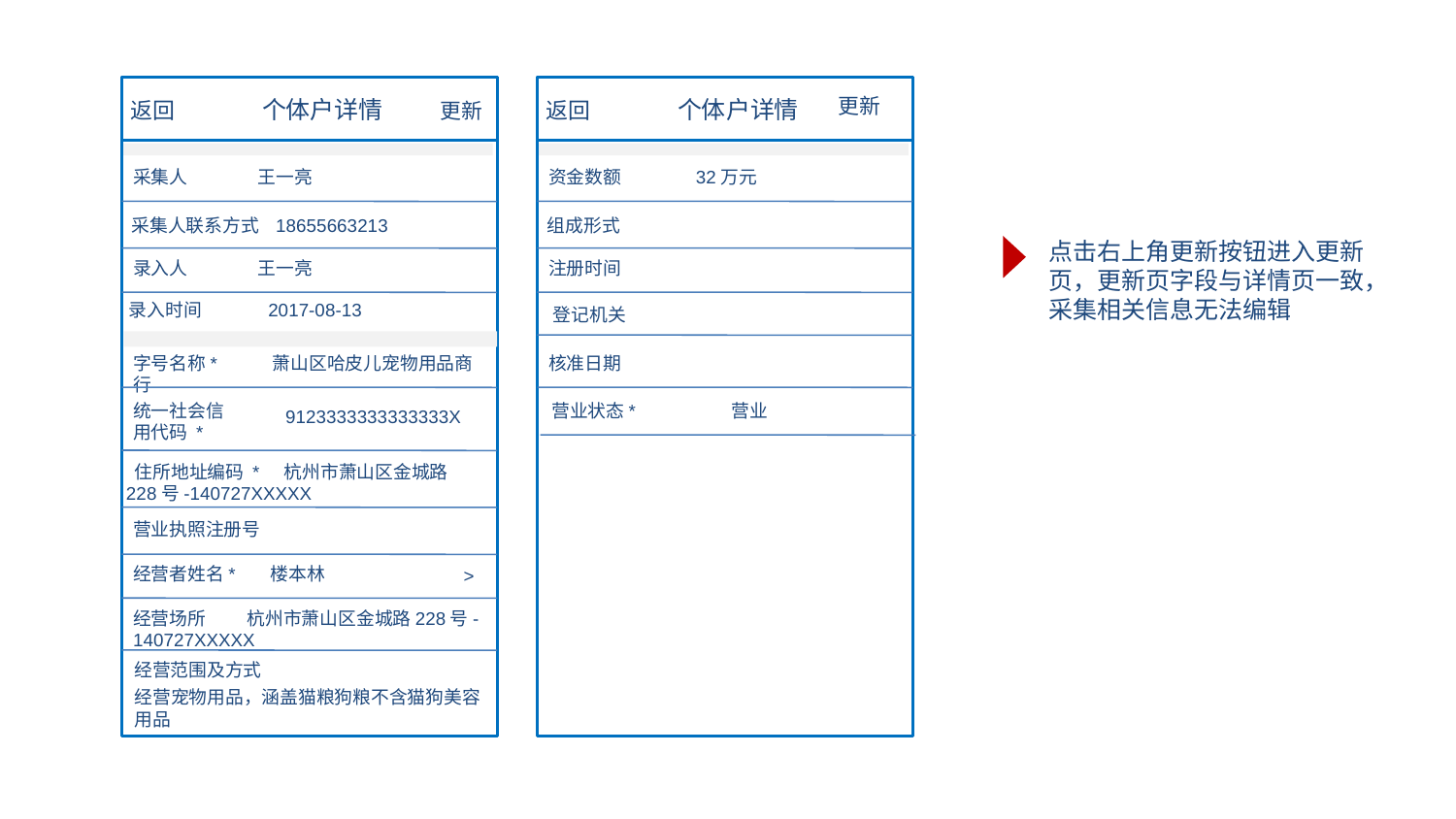

个体户详情

个体户详情
更新
返回
返回
更新

资金数额                 32万元
组成形式
注册时间
 登记机关
采集人                 王一亮
采集人联系方式   18655663213
录入人                 王一亮
录入时间               2017-08-13
点击右上角更新按钮进入更新页，更新页字段与详情页一致，采集相关信息无法编辑

核准日期
字号名称*          萧山区哈皮儿宠物用品商行
9123333333333333X
统一社会信
用代码 *
营业状态*                  营业
 住所地址编码 *    杭州市萧山区金城路228号-140727XXXXX
营业执照注册号
经营者姓名*      楼本林
    >
经营场所          杭州市萧山区金城路228号-140727XXXXX

经营范围及方式
经营宠物用品，涵盖猫粮狗粮不含猫狗美容用品